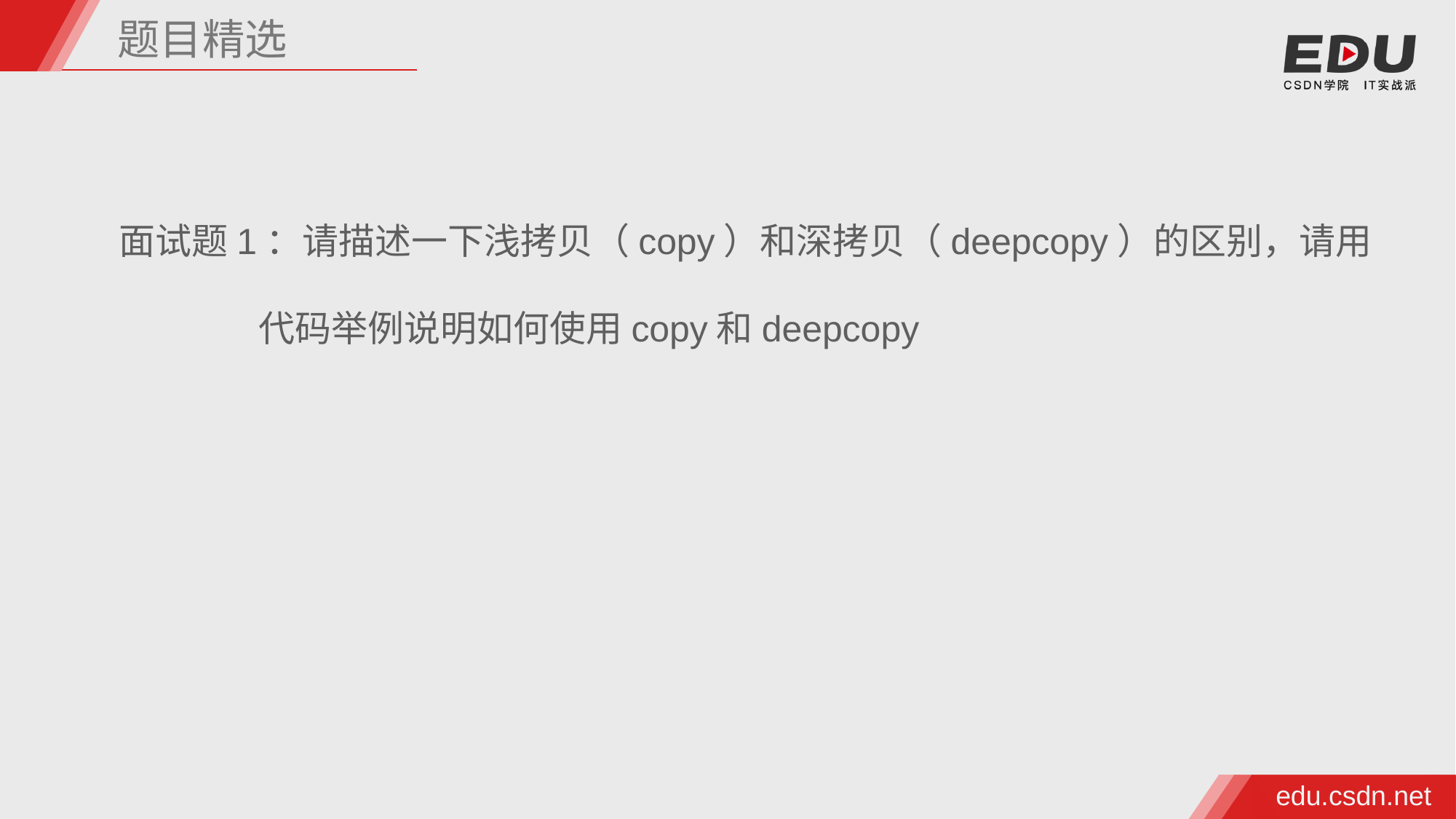

题目精选
面试题1：请描述一下浅拷贝（copy）和深拷贝（deepcopy）的区别，请用
                代码举例说明如何使用copy和deepcopy
edu.csdn.net